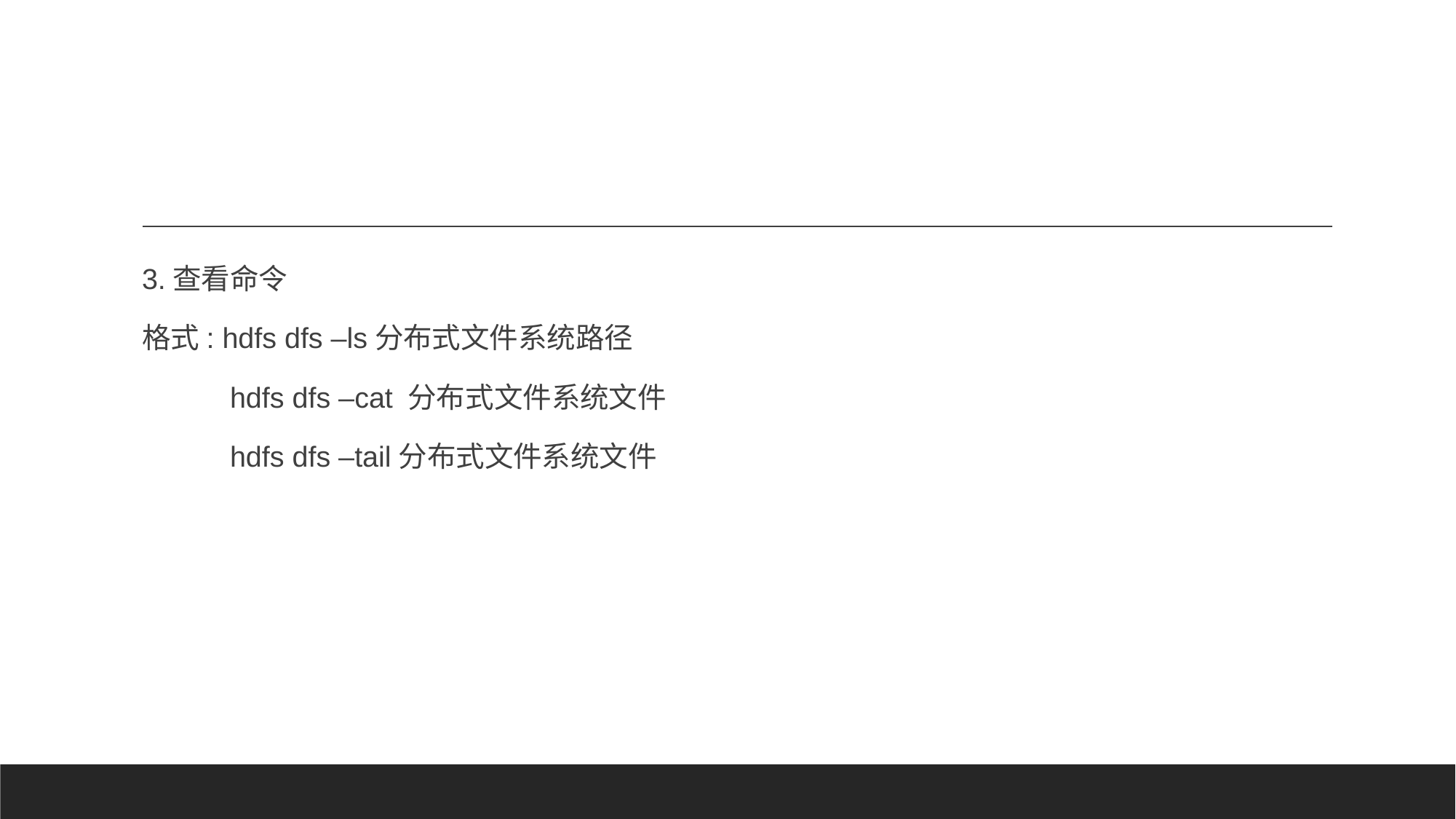

#
3.查看命令
格式: hdfs dfs –ls分布式文件系统路径
           hdfs dfs –cat 分布式文件系统文件
           hdfs dfs –tail分布式文件系统文件